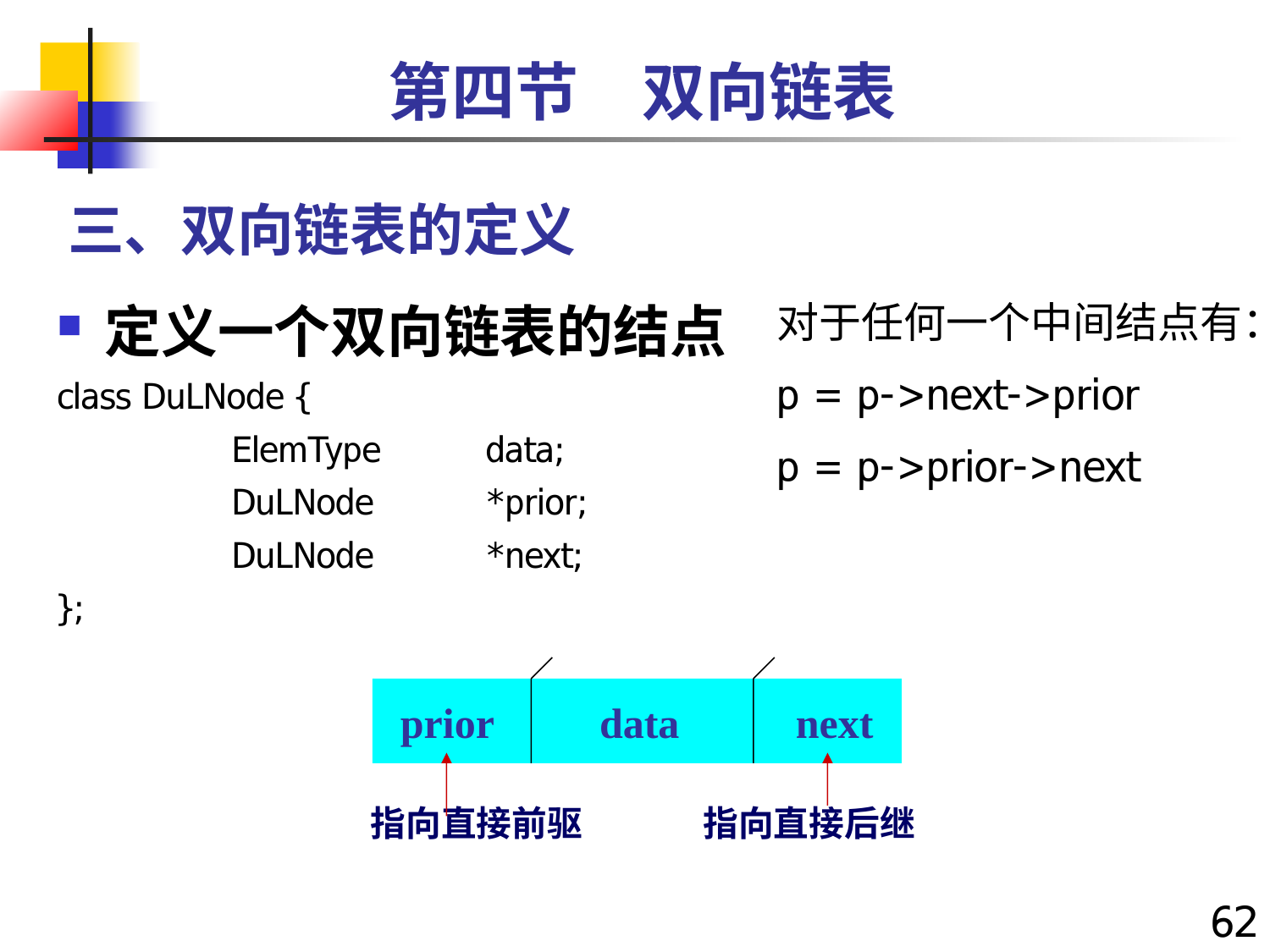

第四节　双向链表
三、双向链表的定义
定义一个双向链表的结点
class DuLNode {
		ElemType	data;
		DuLNode	*prior;
		DuLNode	*next;
};
对于任何一个中间结点有：
p = p->next->prior
p = p->prior->next

prior          data           next

指向直接前驱               指向直接后继
62